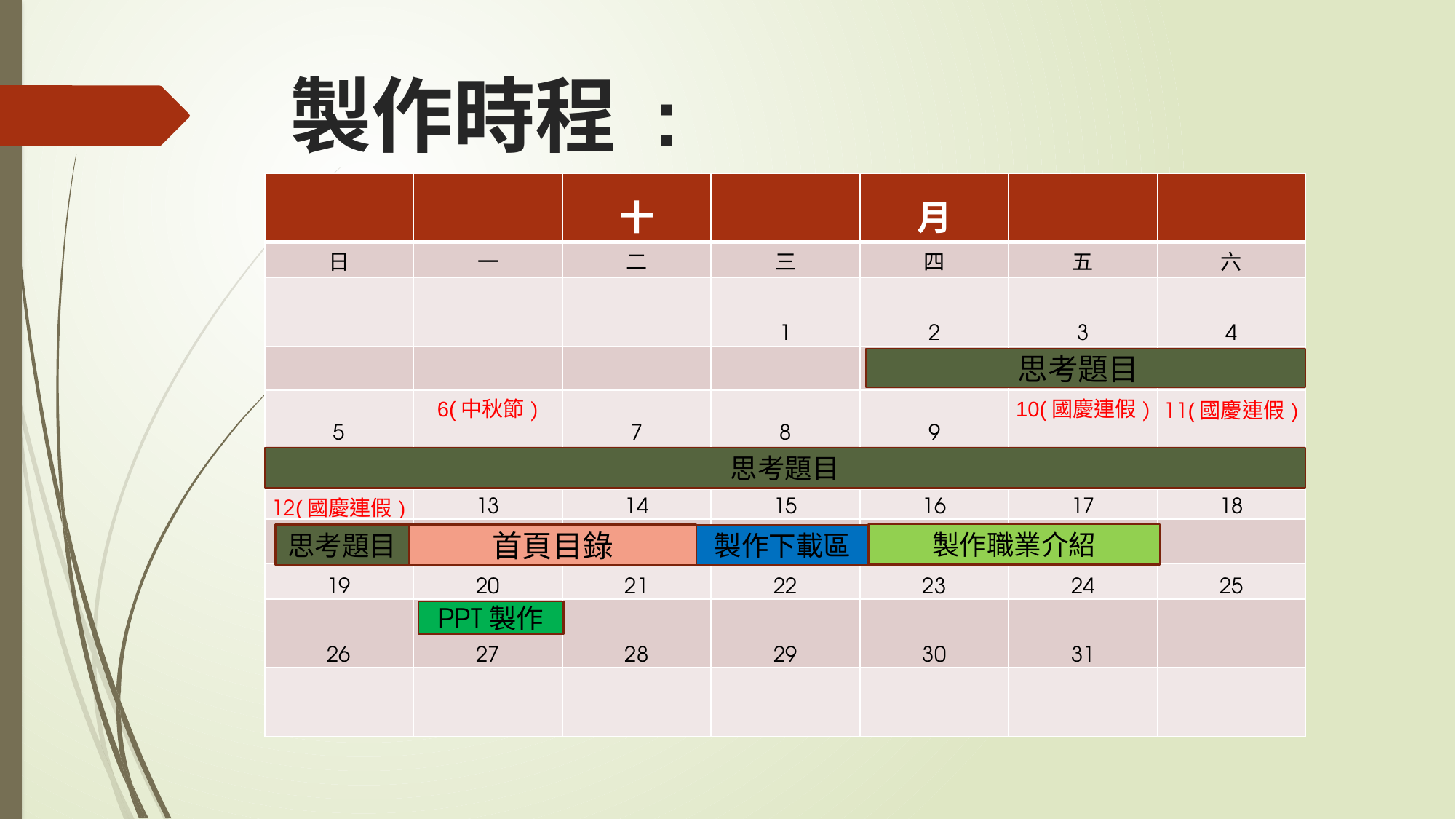

製作時程 :
|  |  | 十 |  | 月 |  |  |
| --- | --- | --- | --- | --- | --- | --- |
| 日 | 一 | 二 | 三 | 四 | 五 | 六 |
|  |  |  | 1 | 2 | 3 | 4 |
|  |  |  |  |  |  |  |
| 5 | 6(中秋節) | 7 | 8 | 9 | 10(國慶連假) | 11(國慶連假) |
|  |  |  |  |  |  |  |
| 12(國慶連假) | 13 | 14 | 15 | 16 | 17 | 18 |
|  |  |  |  |  |  |  |
| 19 | 20 | 21 | 22 | 23 | 24 | 25 |
| 26 | 27 | 28 | 29 | 30 | 31 |  |
|  |  |  |  |  |  |  |
思考題目

思考題目
製作職業介紹
思考題目
首頁目錄
製作下載區
PPT製作